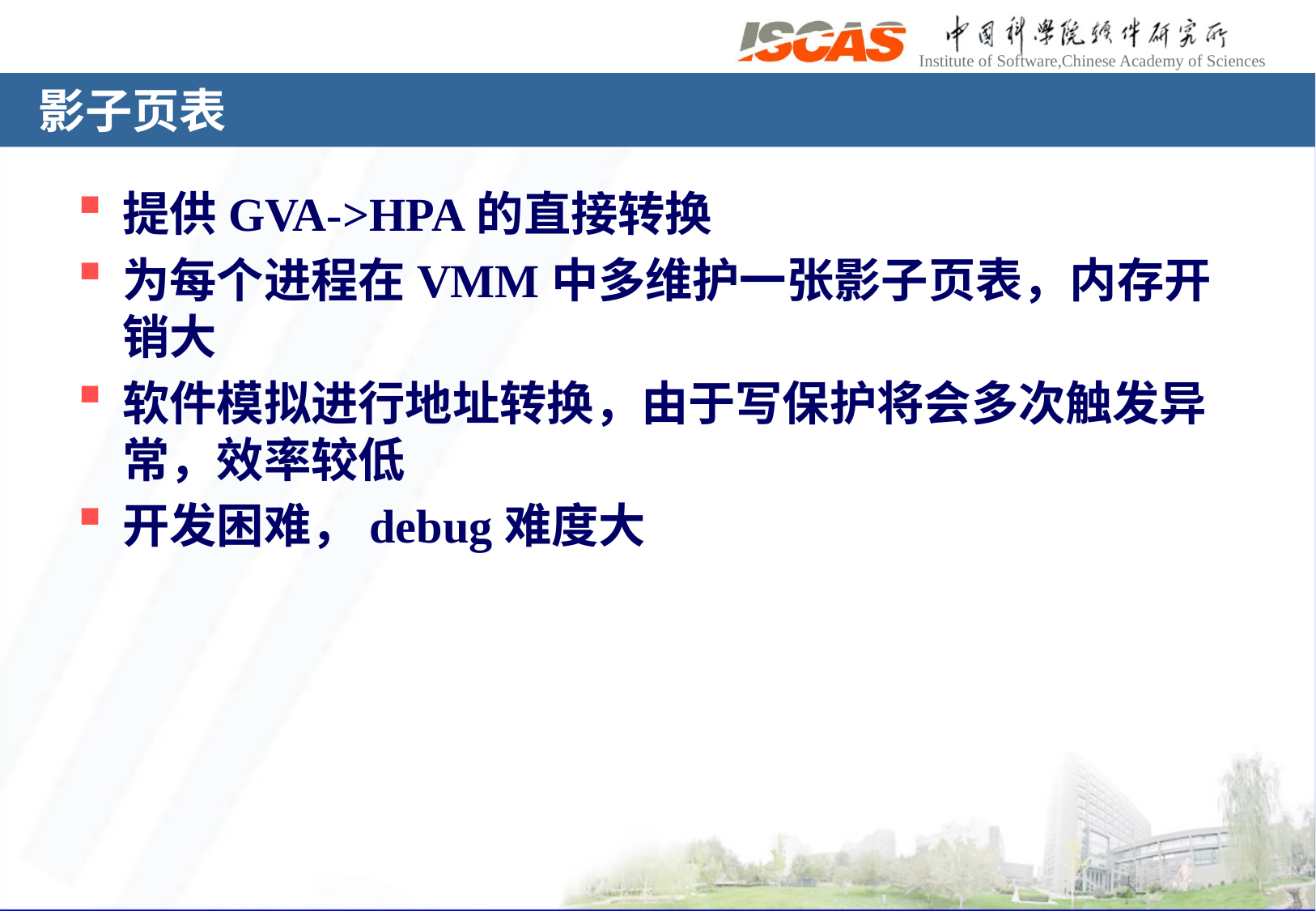

# 影子页表
提供GVA->HPA的直接转换
为每个进程在VMM中多维护一张影子页表，内存开销大
软件模拟进行地址转换，由于写保护将会多次触发异常，效率较低
开发困难，debug难度大